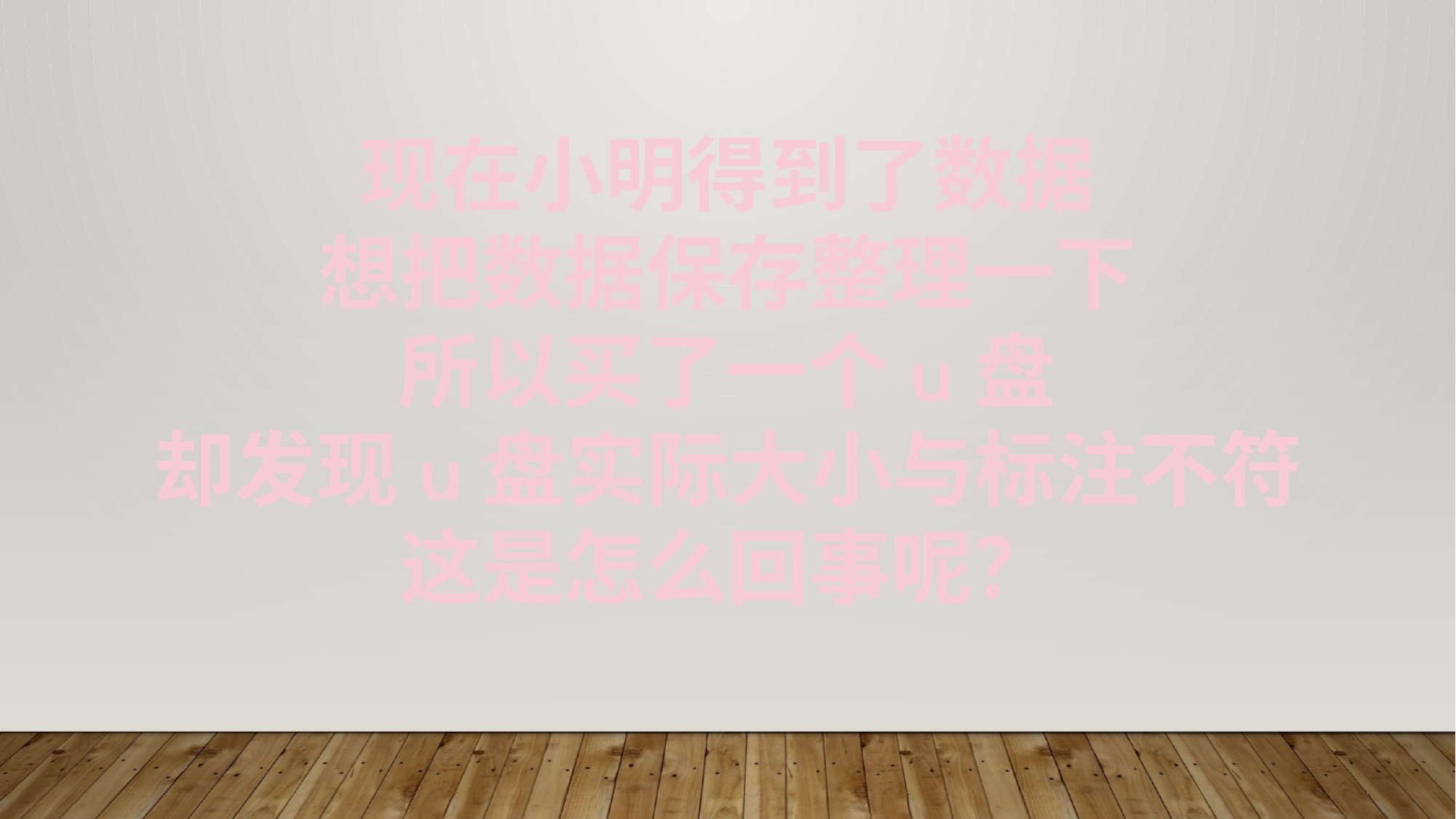

现在小明得到了数据
想把数据保存整理一下
所以买了一个u盘
却发现u盘实际大小与标注不符
这是怎么回事呢？